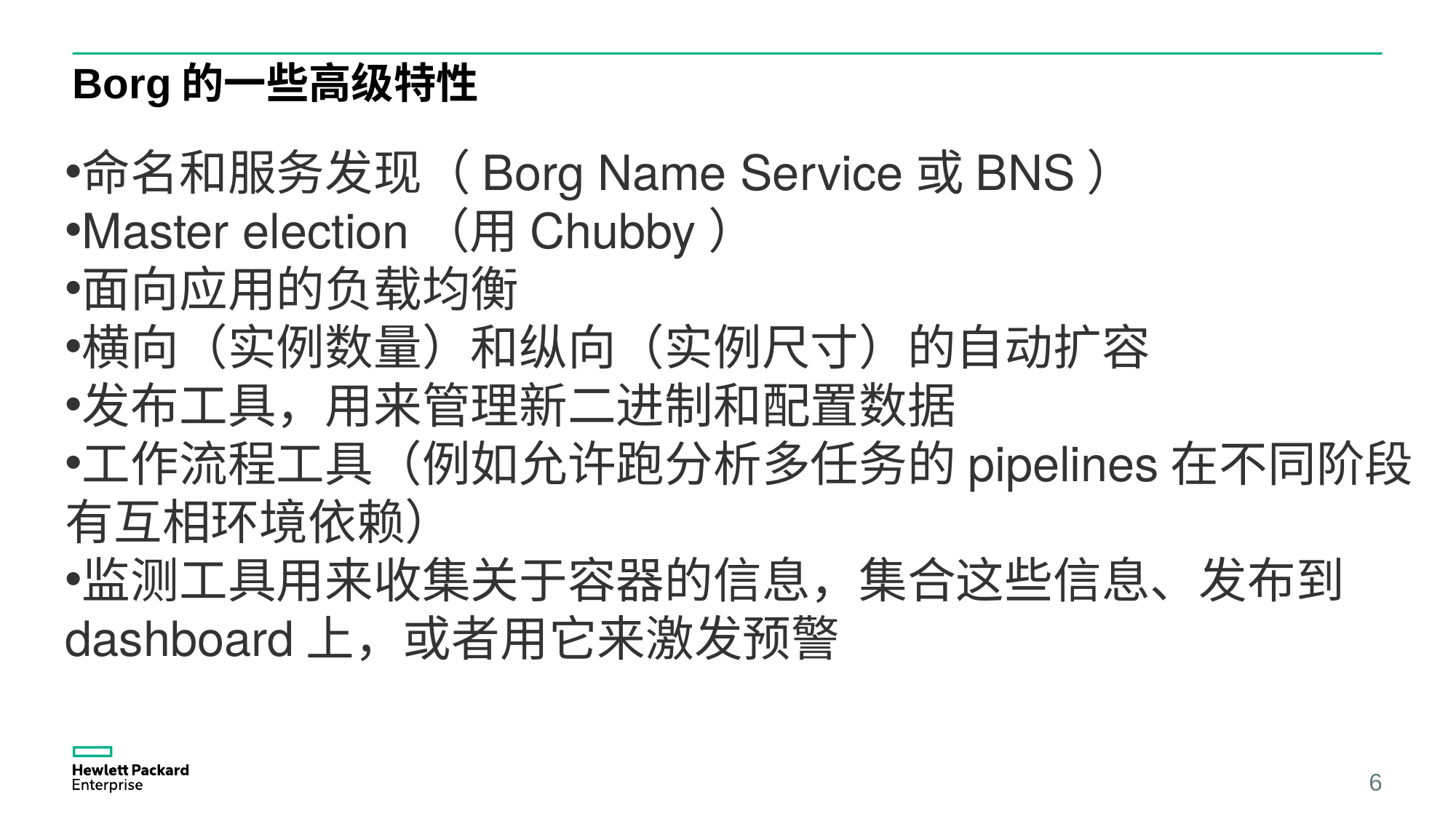

# Borg的一些高级特性
命名和服务发现（Borg Name Service或BNS）
Master election（用Chubby）
面向应用的负载均衡
横向（实例数量）和纵向（实例尺寸）的自动扩容
发布工具，用来管理新二进制和配置数据
工作流程工具（例如允许跑分析多任务的pipelines在不同阶段有互相环境依赖）
监测工具用来收集关于容器的信息，集合这些信息、发布到dashboard上，或者用它来激发预警
6